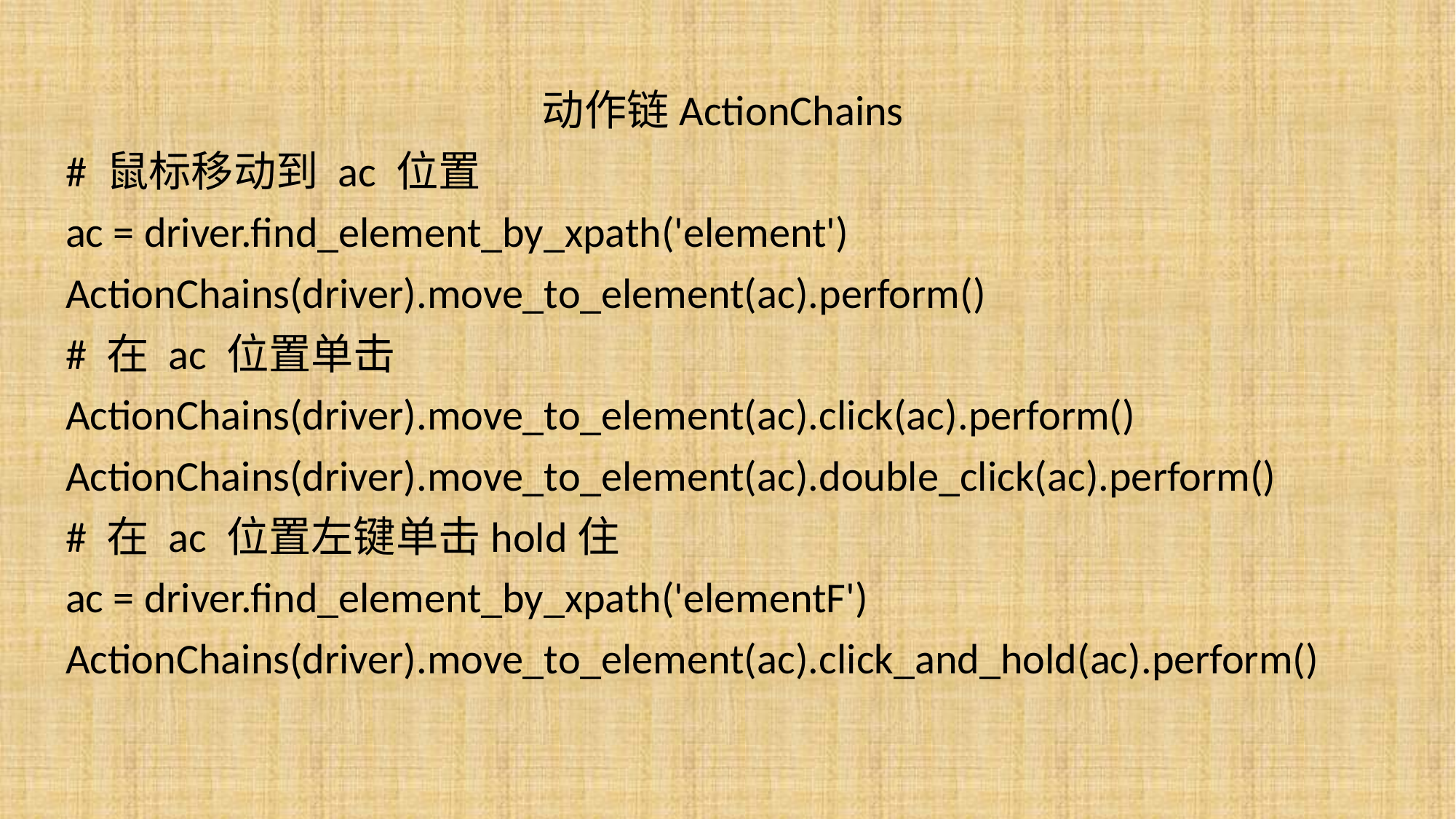

动作链ActionChains
# 鼠标移动到 ac 位置
ac = driver.find_element_by_xpath('element')
ActionChains(driver).move_to_element(ac).perform()
# 在 ac 位置单击
ActionChains(driver).move_to_element(ac).click(ac).perform()
ActionChains(driver).move_to_element(ac).double_click(ac).perform()
# 在 ac 位置左键单击hold住
ac = driver.find_element_by_xpath('elementF')
ActionChains(driver).move_to_element(ac).click_and_hold(ac).perform()